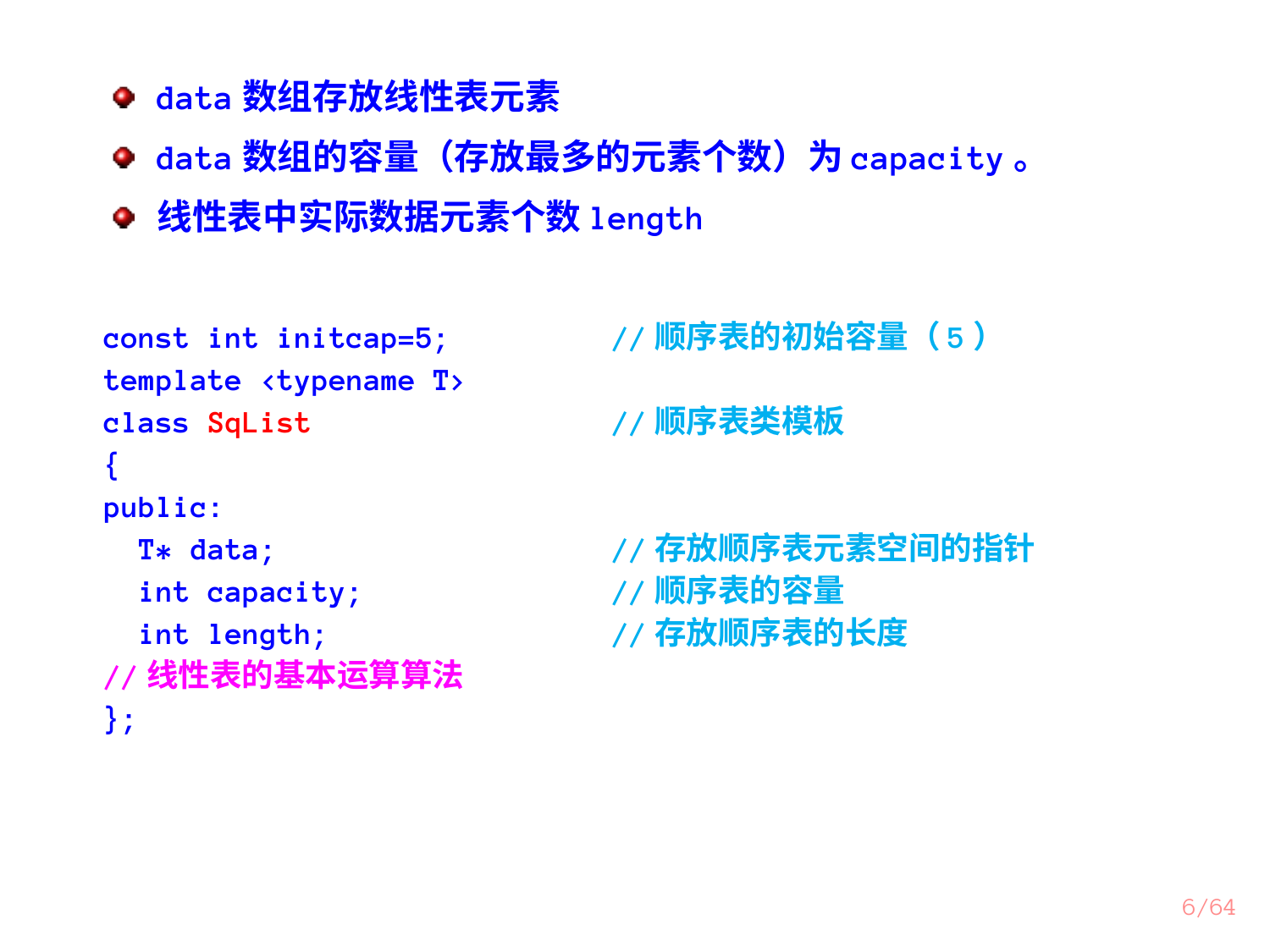

data数组存放线性表元素
data数组的容量（存放最多的元素个数）为capacity。
线性表中实际数据元素个数length
const int initcap=5;		//顺序表的初始容量（5）
template <typename T>
class SqList			//顺序表类模板
{
public:
  T* data;			//存放顺序表元素空间的指针
  int capacity;		//顺序表的容量
  int length;   		//存放顺序表的长度
//线性表的基本运算算法
};
6/64